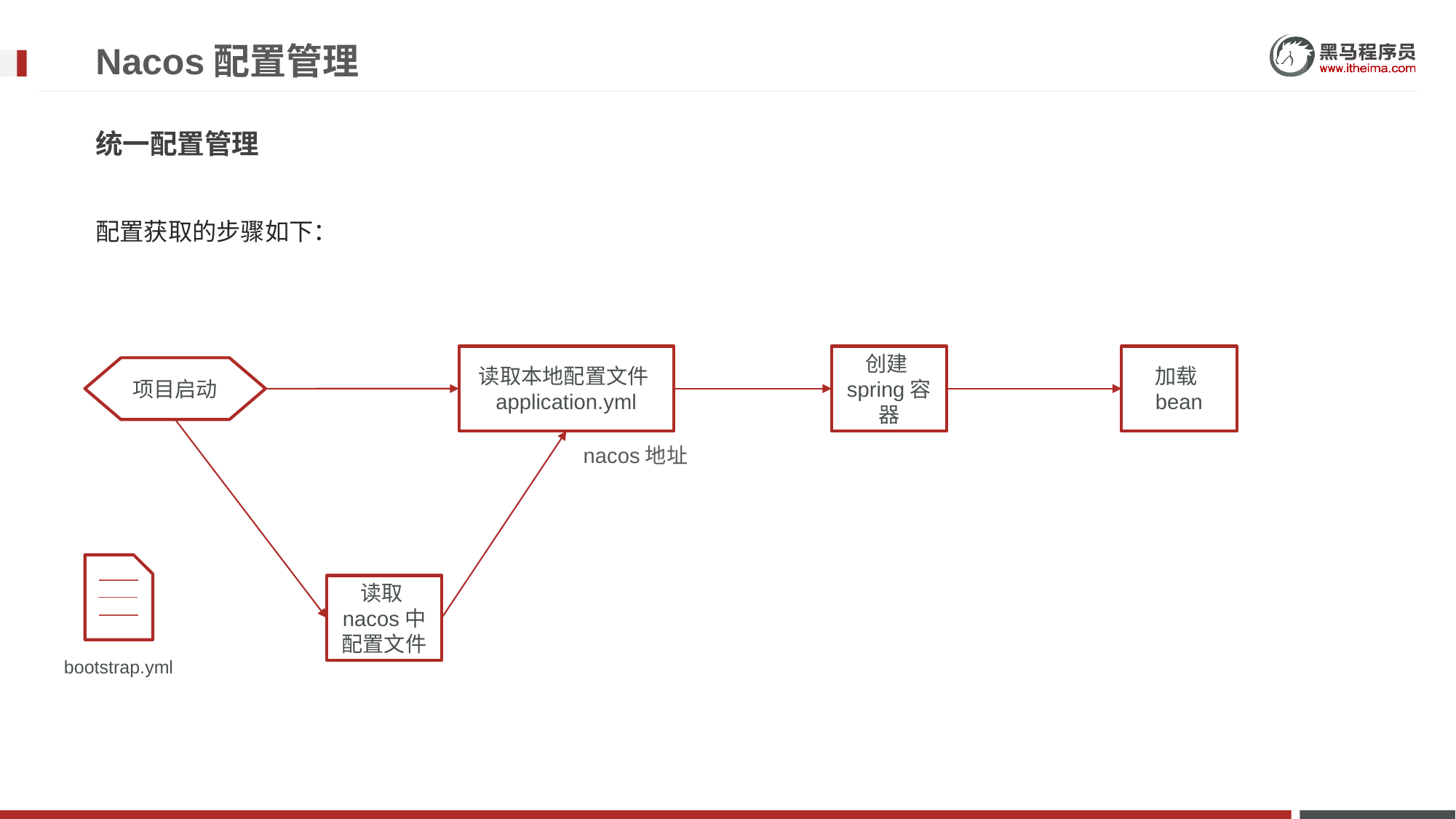

# Nacos配置管理
统一配置管理
配置获取的步骤如下：
读取本地配置文件application.yml
创建spring容器
加载bean
项目启动
nacos地址

bootstrap.yml

读取nacos中配置文件